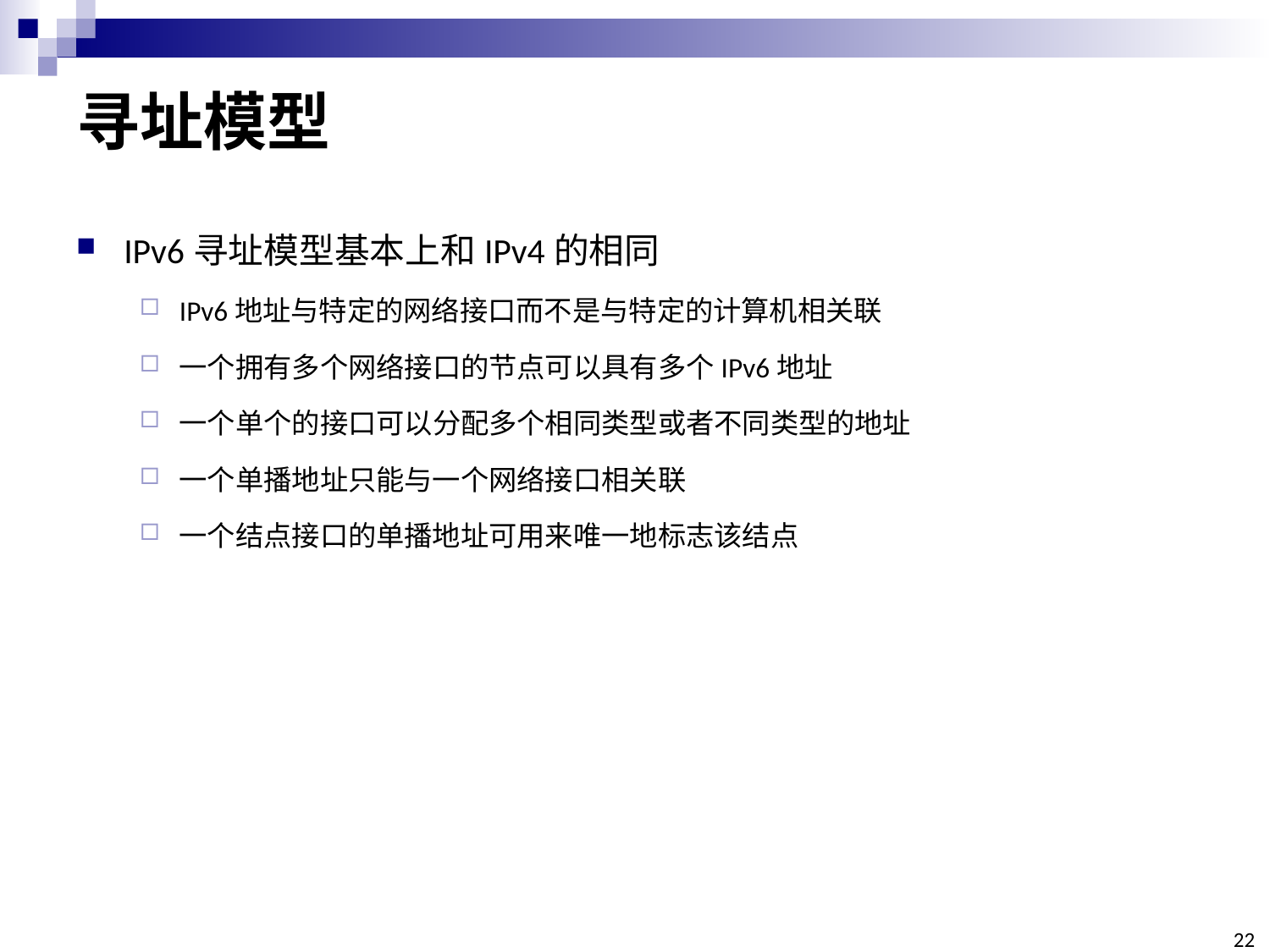

# 寻址模型
IPv6寻址模型基本上和IPv4的相同
IPv6地址与特定的网络接口而不是与特定的计算机相关联
一个拥有多个网络接口的节点可以具有多个IPv6地址
一个单个的接口可以分配多个相同类型或者不同类型的地址
一个单播地址只能与一个网络接口相关联
一个结点接口的单播地址可用来唯一地标志该结点
22